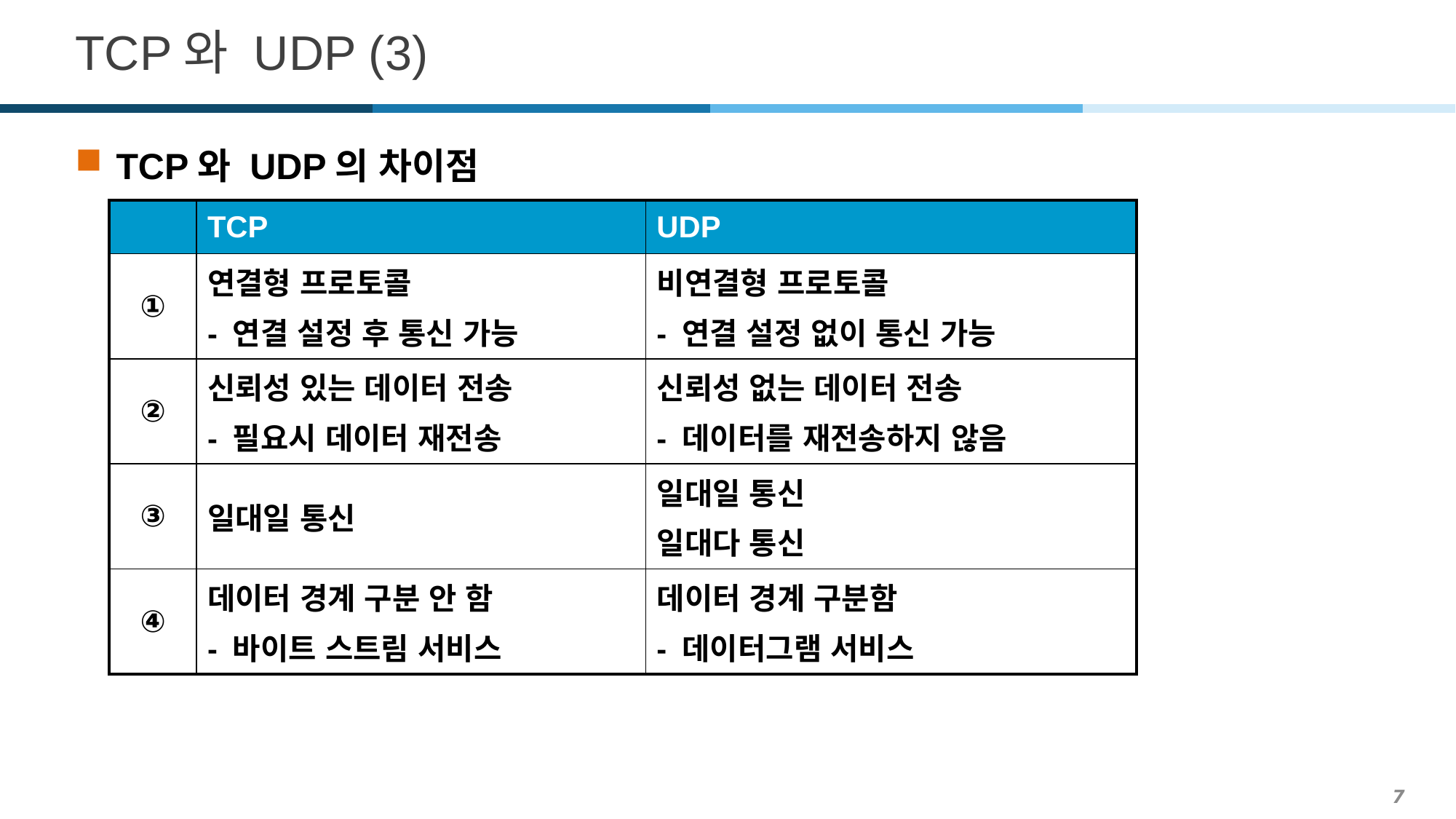

# TCP와 UDP (3)
TCP와 UDP의 차이점

|  | TCP | UDP |
| --- | --- | --- |
| ① | 연결형 프로토콜 - 연결 설정 후 통신 가능 | 비연결형 프로토콜 - 연결 설정 없이 통신 가능 |
| ② | 신뢰성 있는 데이터 전송 - 필요시 데이터 재전송 | 신뢰성 없는 데이터 전송 - 데이터를 재전송하지 않음 |
| ③ | 일대일 통신 | 일대일 통신 일대다 통신 |
| ④ | 데이터 경계 구분 안 함 - 바이트 스트림 서비스 | 데이터 경계 구분함 - 데이터그램 서비스 |